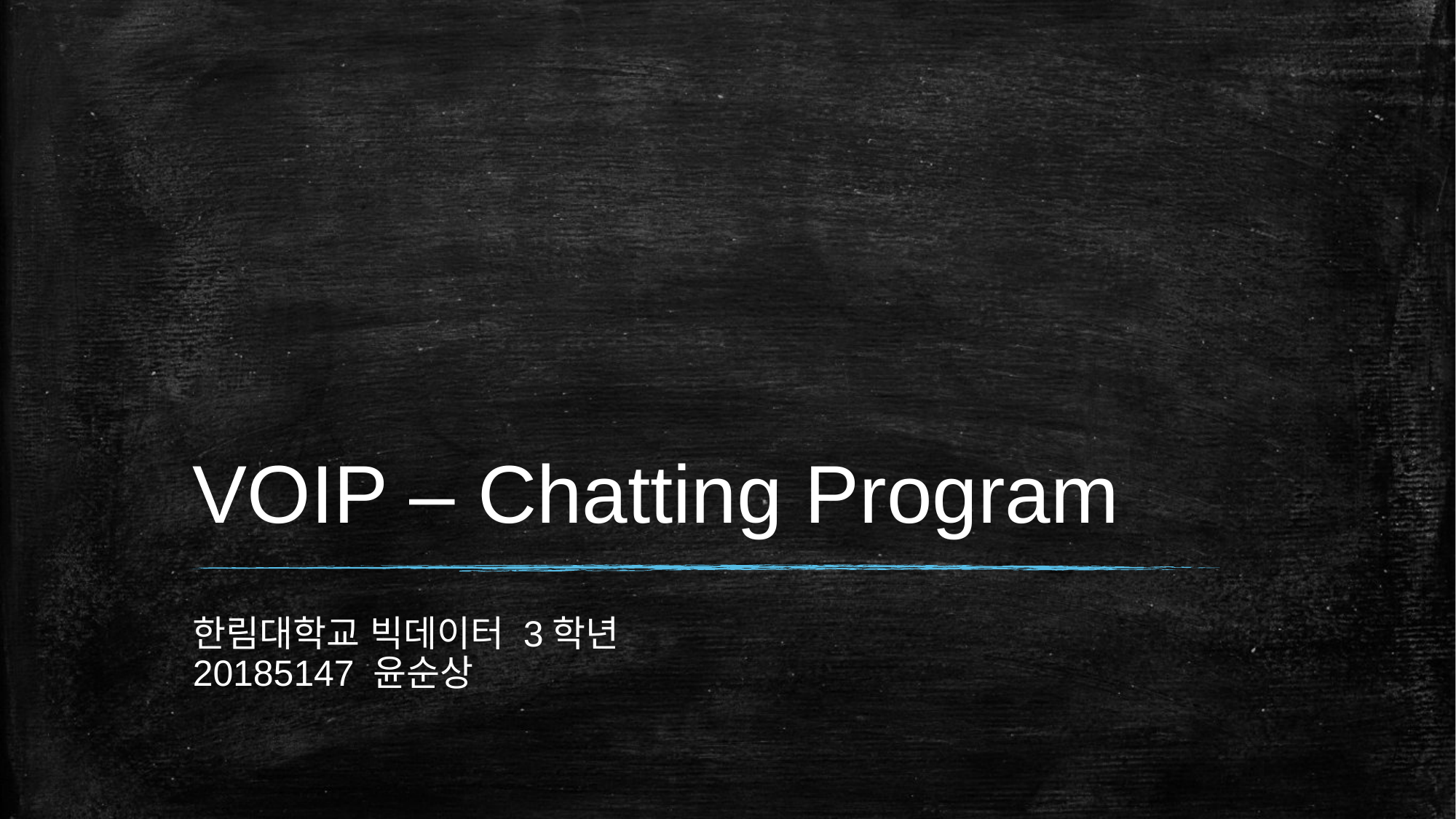

# VOIP – Chatting Program
한림대학교 빅데이터 3학년
20185147 윤순상